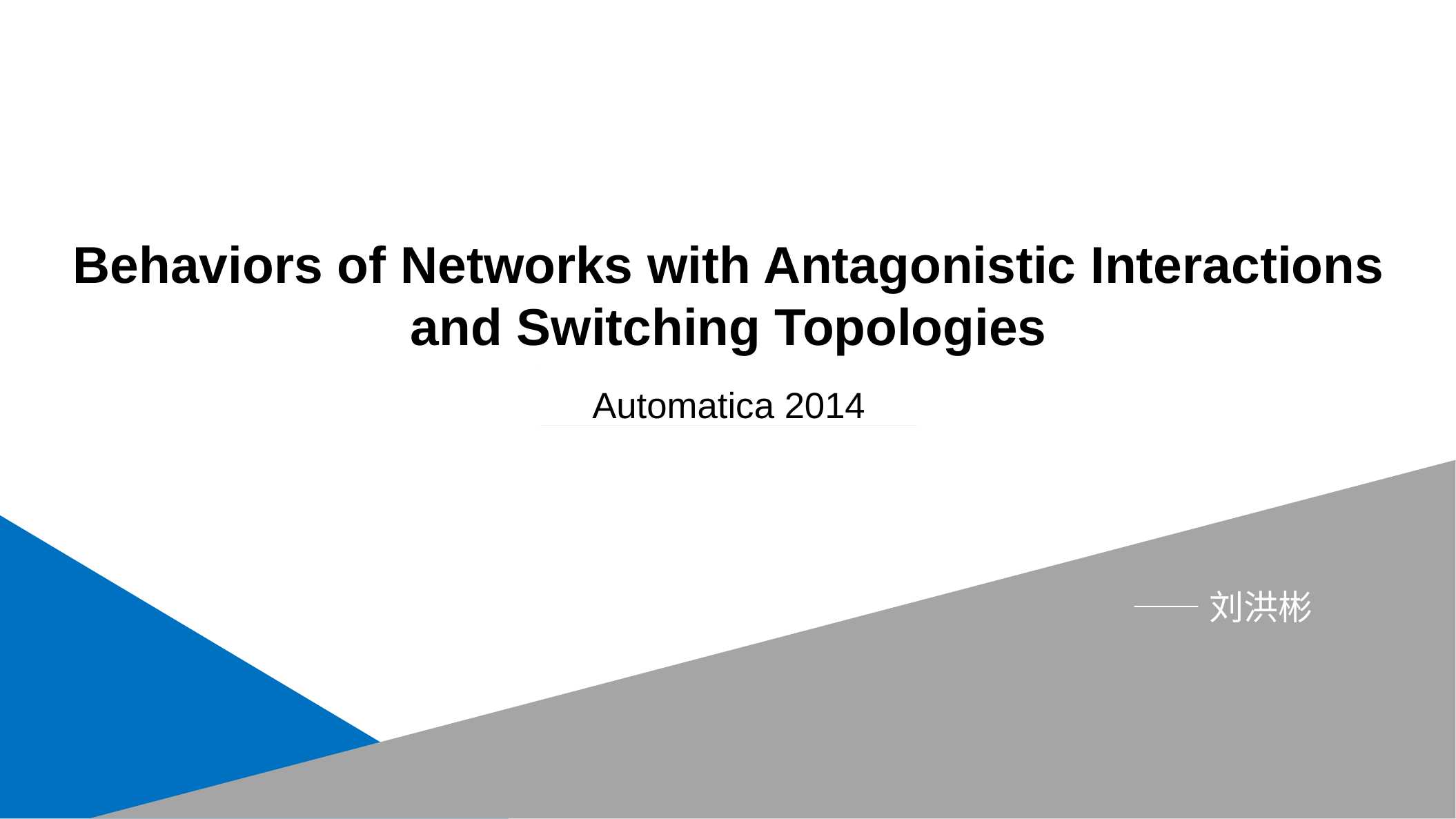

Behaviors of Networks with Antagonistic Interactions and Switching Topologies
Automatica 2014

——刘洪彬